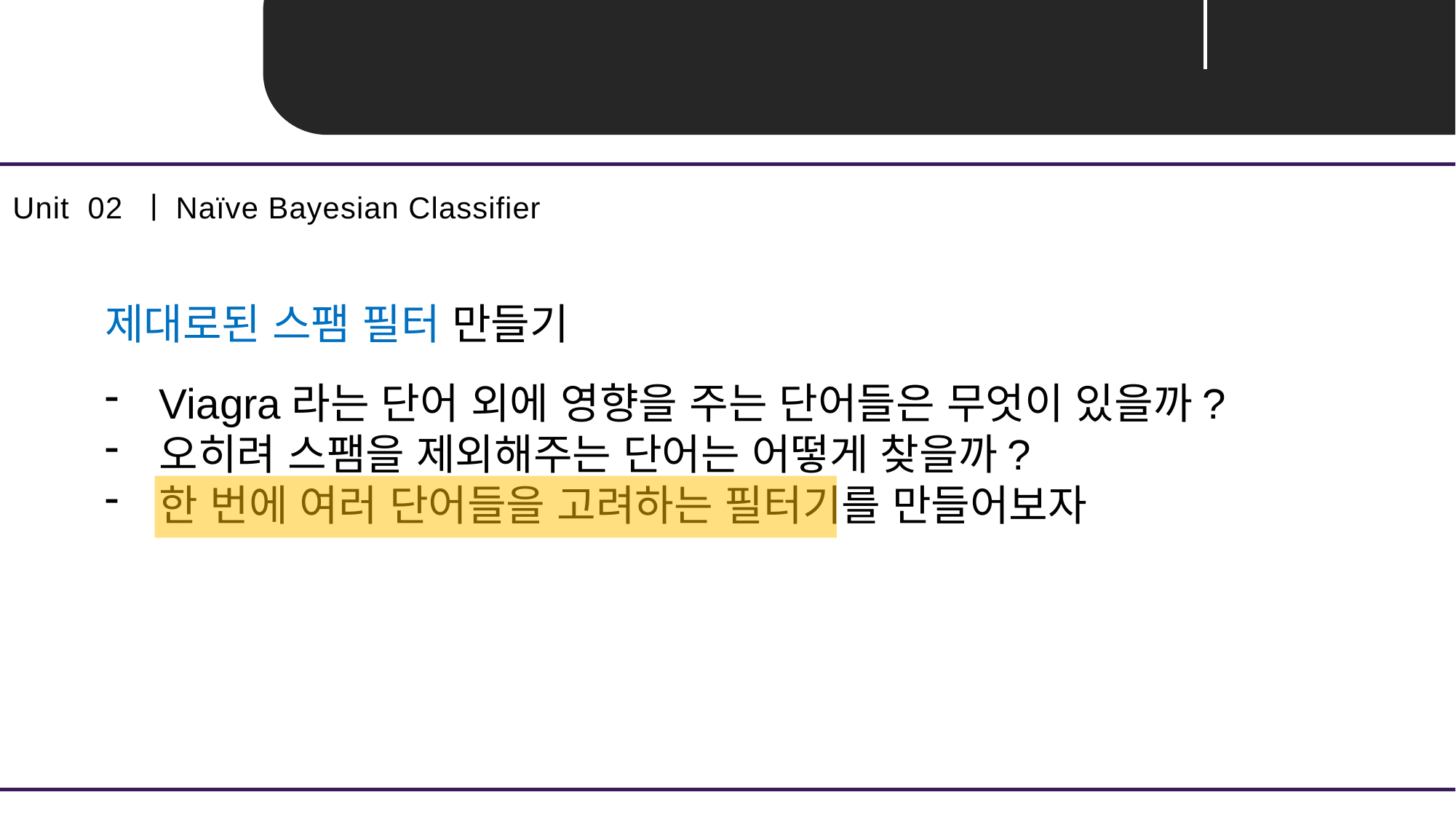

Unit  04 ㅣ Naïve Bayesian Classifier

Unit  02 ㅣNaïve Bayesian Classifier
제대로된 스팸 필터 만들기
Viagra라는 단어 외에 영향을 주는 단어들은 무엇이 있을까?
오히려 스팸을 제외해주는 단어는 어떻게 찾을까?
한 번에 여러 단어들을 고려하는 필터기를 만들어보자